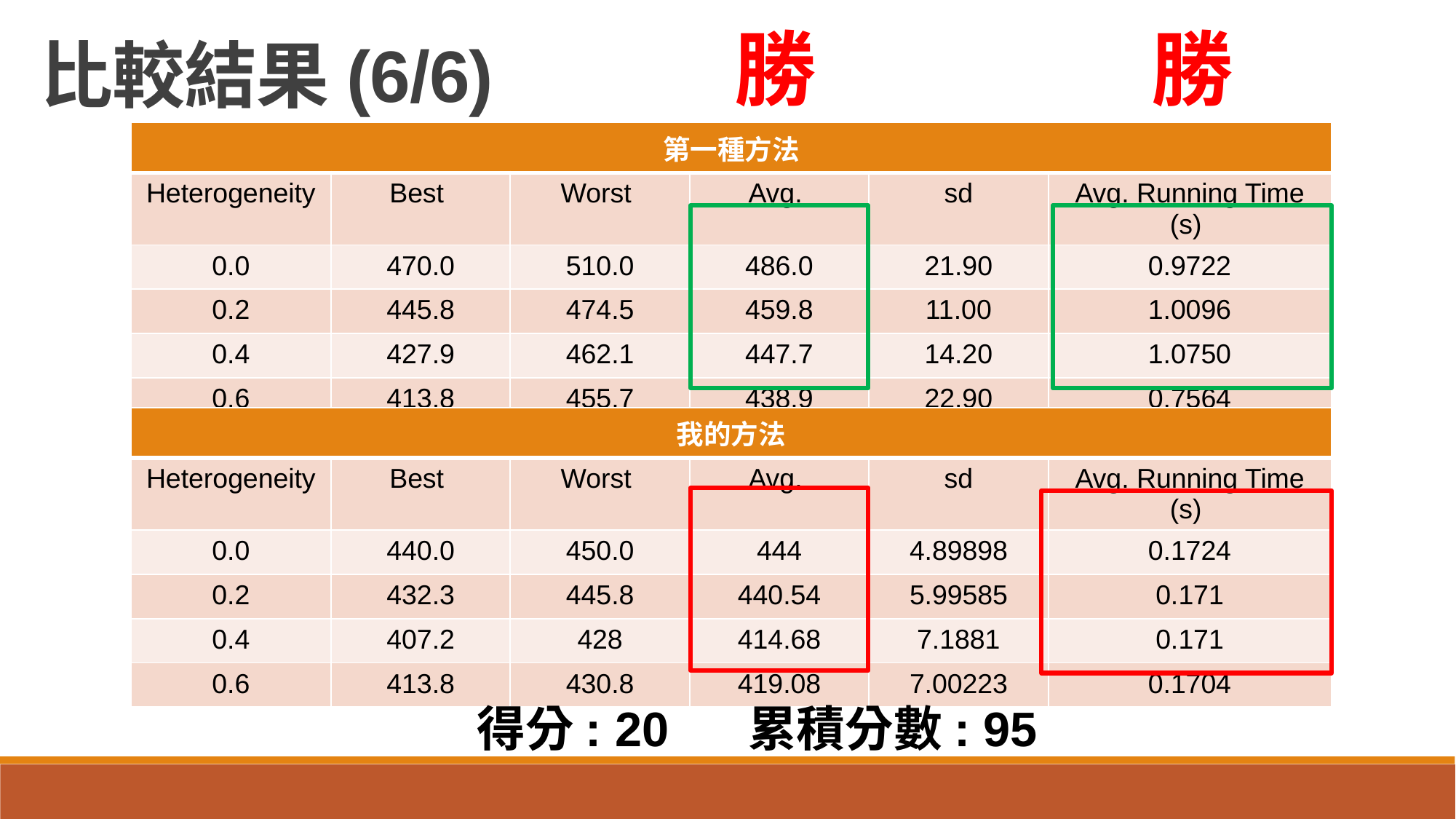

勝
勝
比較結果(6/6)
| 第一種方法 |  |  |  |  |  |
| --- | --- | --- | --- | --- | --- |
| Heterogeneity | Best | Worst | Avg. | sd | Avg. Running Time (s) |
| 0.0 | 470.0 | 510.0 | 486.0 | 21.90 | 0.9722 |
| 0.2 | 445.8 | 474.5 | 459.8 | 11.00 | 1.0096 |
| 0.4 | 427.9 | 462.1 | 447.7 | 14.20 | 1.0750 |
| 0.6 | 413.8 | 455.7 | 438.9 | 22.90 | 0.7564 |

| 我的方法 |  |  |  |  |  |
| --- | --- | --- | --- | --- | --- |
| Heterogeneity | Best | Worst | Avg. | sd | Avg. Running Time (s) |
| 0.0 | 440.0 | 450.0 | 444 | 4.89898 | 0.1724 |
| 0.2 | 432.3 | 445.8 | 440.54 | 5.99585 | 0.171 |
| 0.4 | 407.2 | 428 | 414.68 | 7.1881 | 0.171 |
| 0.6 | 413.8 | 430.8 | 419.08 | 7.00223 | 0.1704 |

得分: 20     累積分數: 95